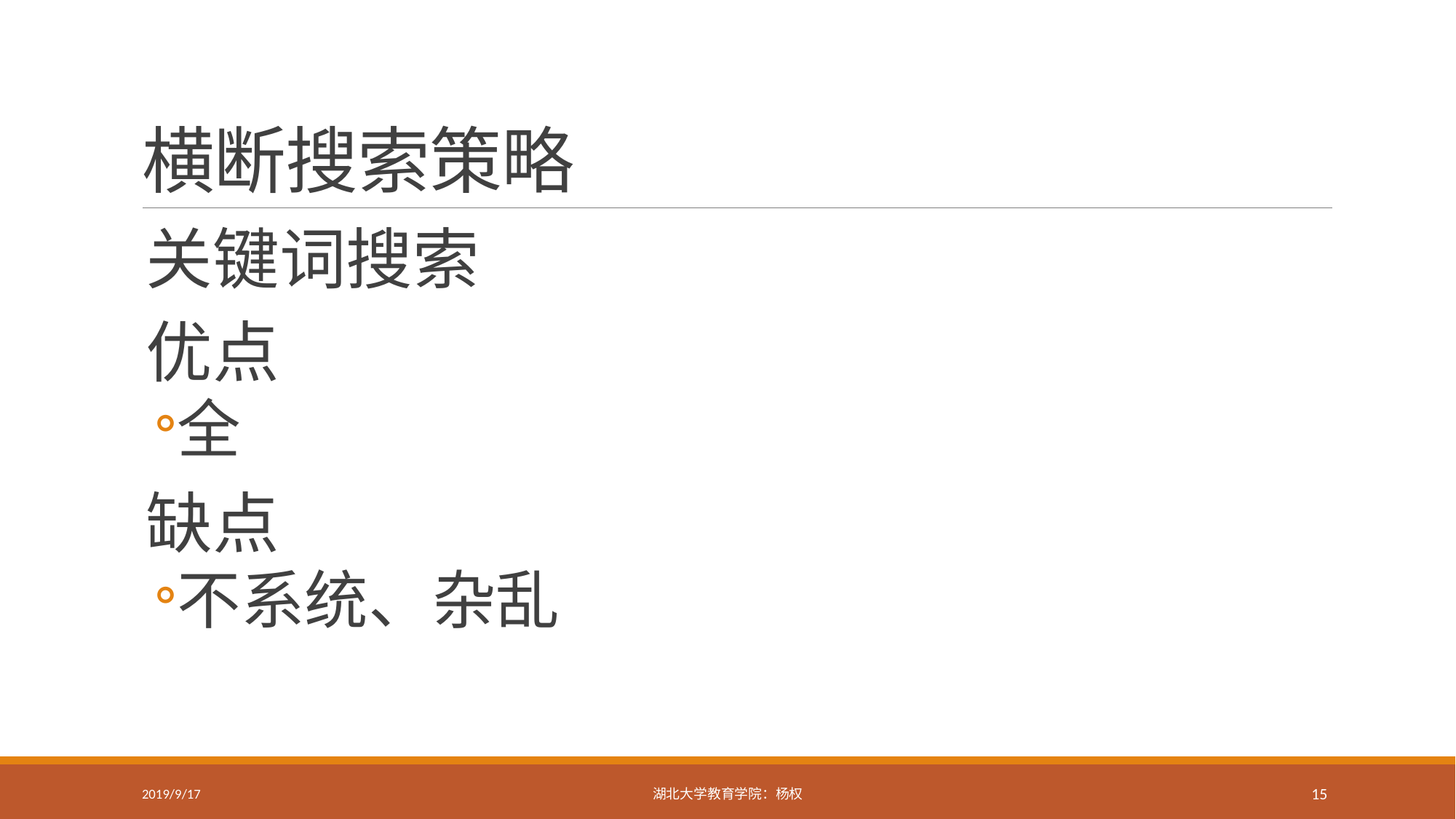

# 横断搜索策略
关键词搜索
优点
全
缺点
不系统、杂乱
2019/9/17
湖北大学教育学院：杨权
15